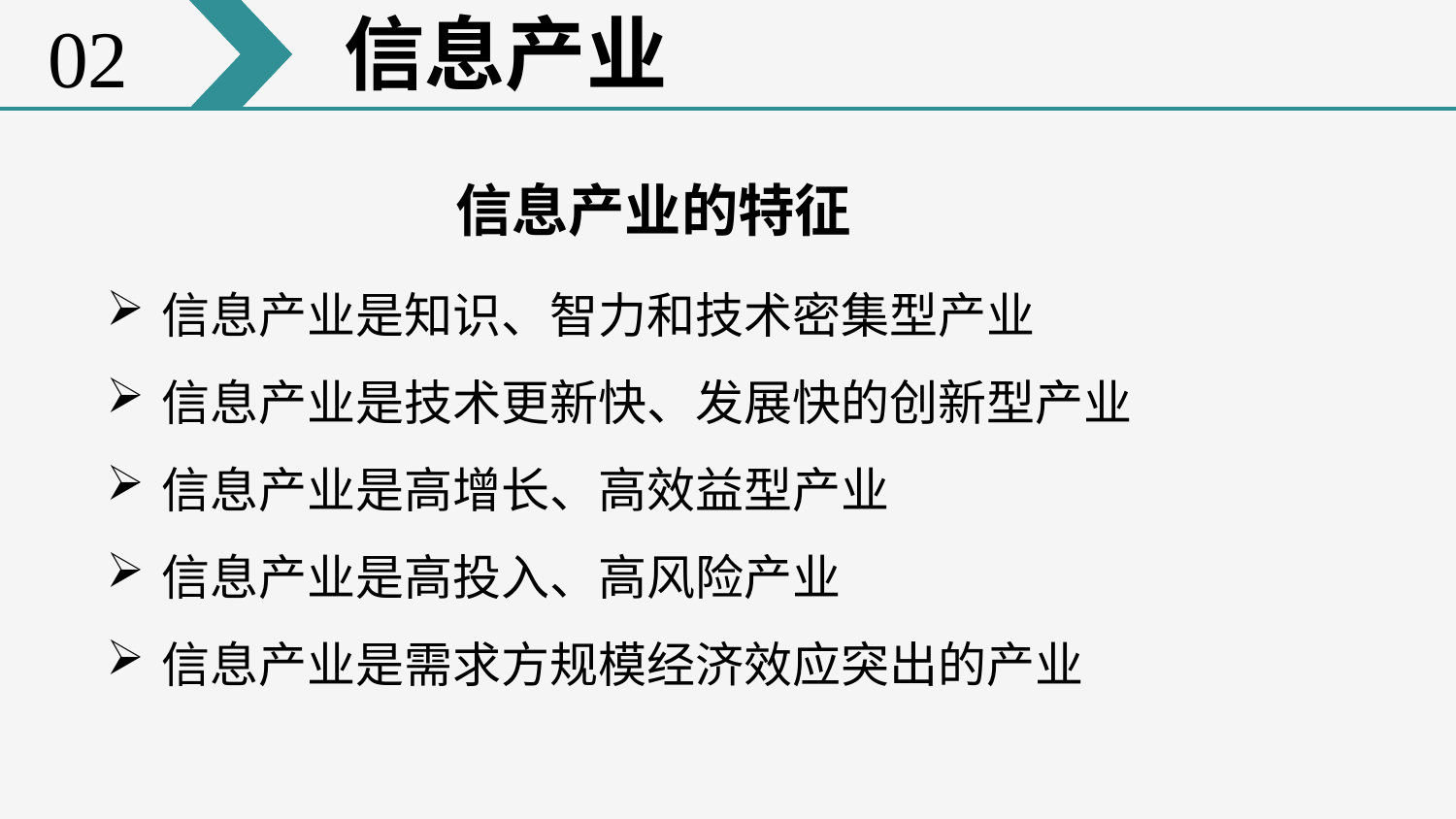

信息产业

02
信息产业的特征
信息产业是知识、智力和技术密集型产业
信息产业是技术更新快、发展快的创新型产业
信息产业是高增长、高效益型产业
信息产业是高投入、高风险产业
信息产业是需求方规模经济效应突出的产业